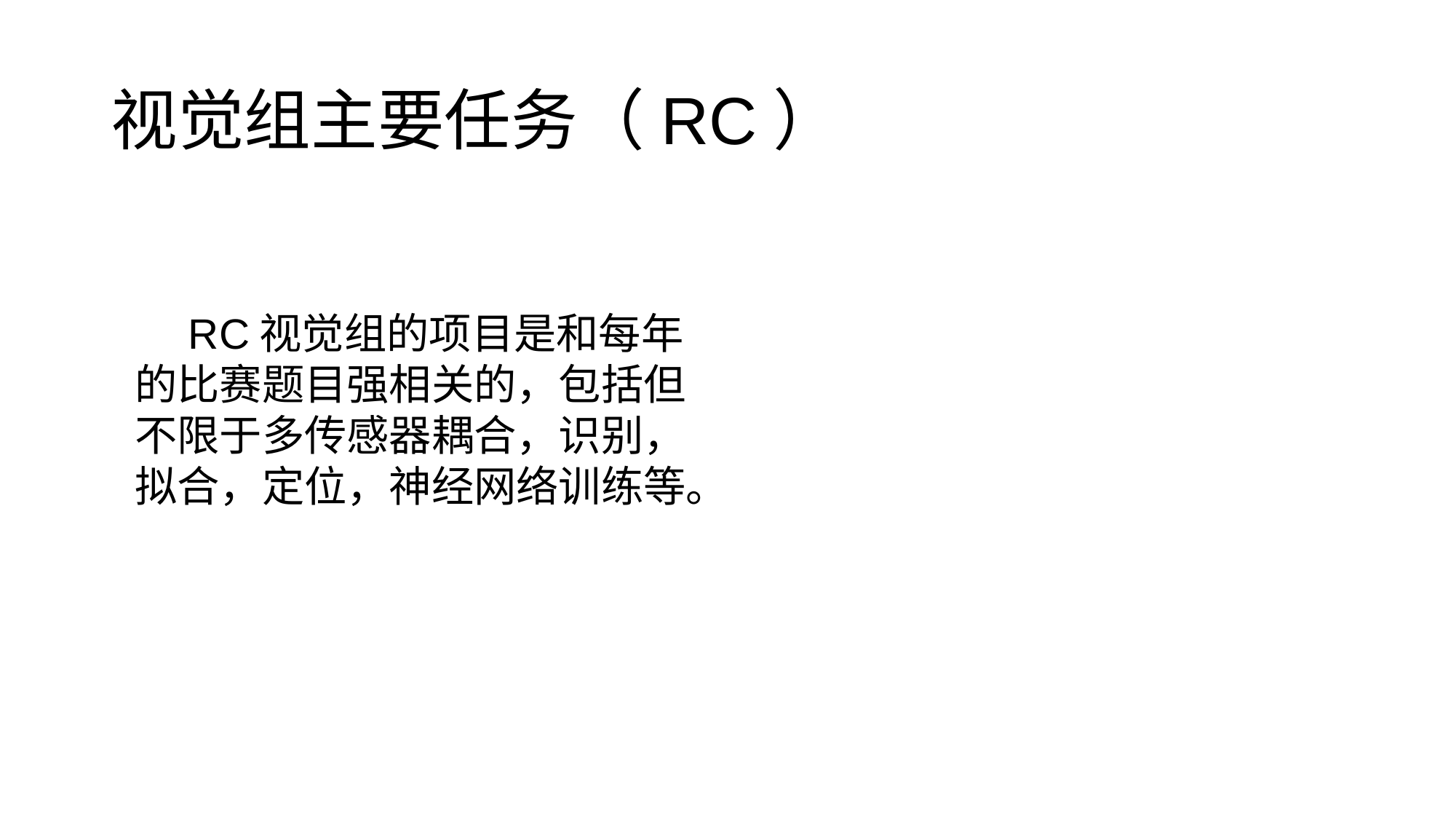

# 视觉组主要任务（RC）
       RC视觉组的项目是和每年的比赛题目强相关的，包括但不限于多传感器耦合，识别，拟合，定位，神经网络训练等。